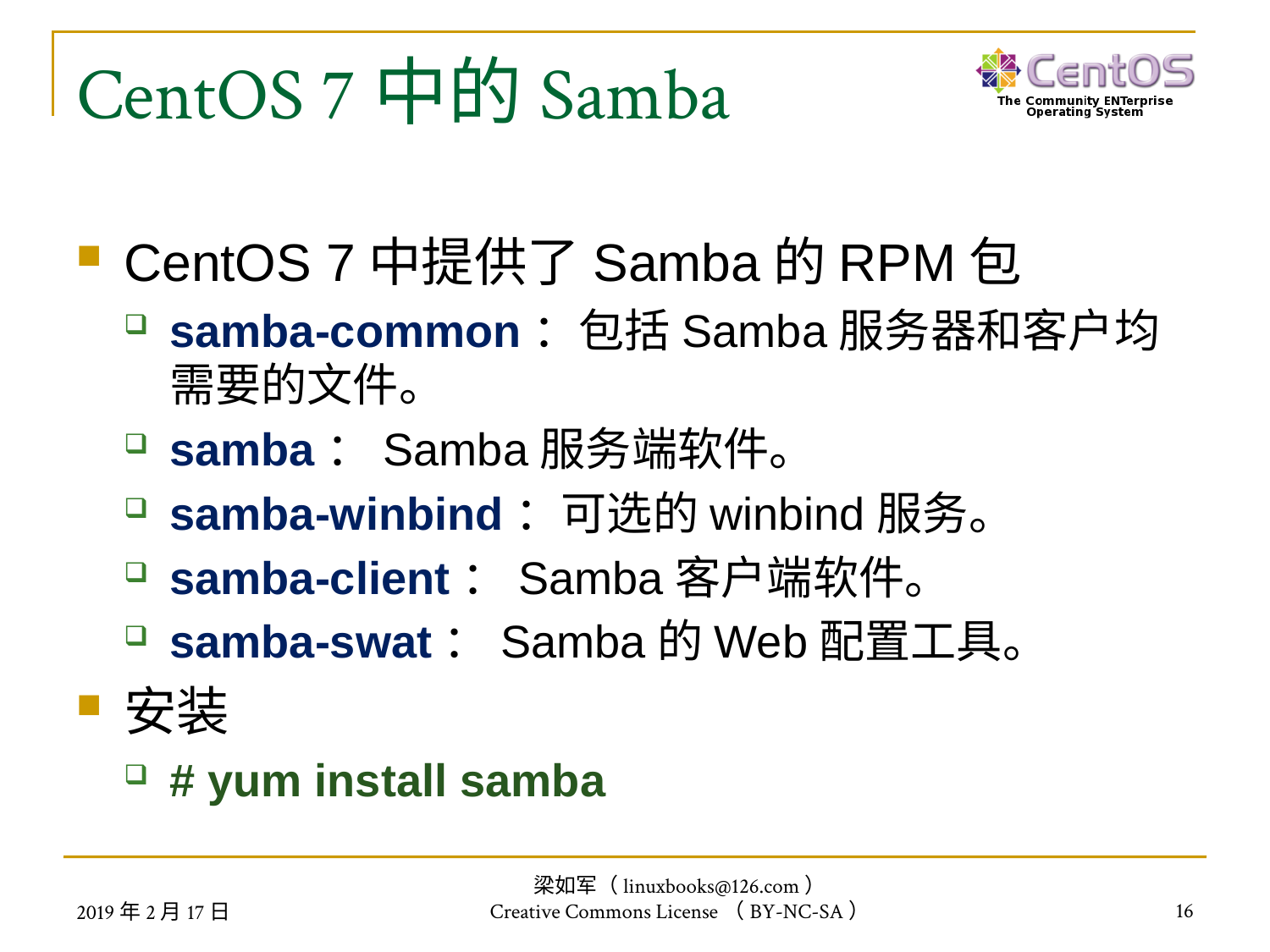

# CentOS 7中的Samba
CentOS 7中提供了Samba的RPM包
samba-common：包括Samba服务器和客户均需要的文件。
samba：Samba服务端软件。
samba-winbind：可选的winbind服务。
samba-client：Samba客户端软件。
samba-swat：Samba的Web配置工具。
安装
# yum install samba
梁如军（linuxbooks@126.com）
Creative Commons License（BY-NC-SA）
2019年2月17日
16